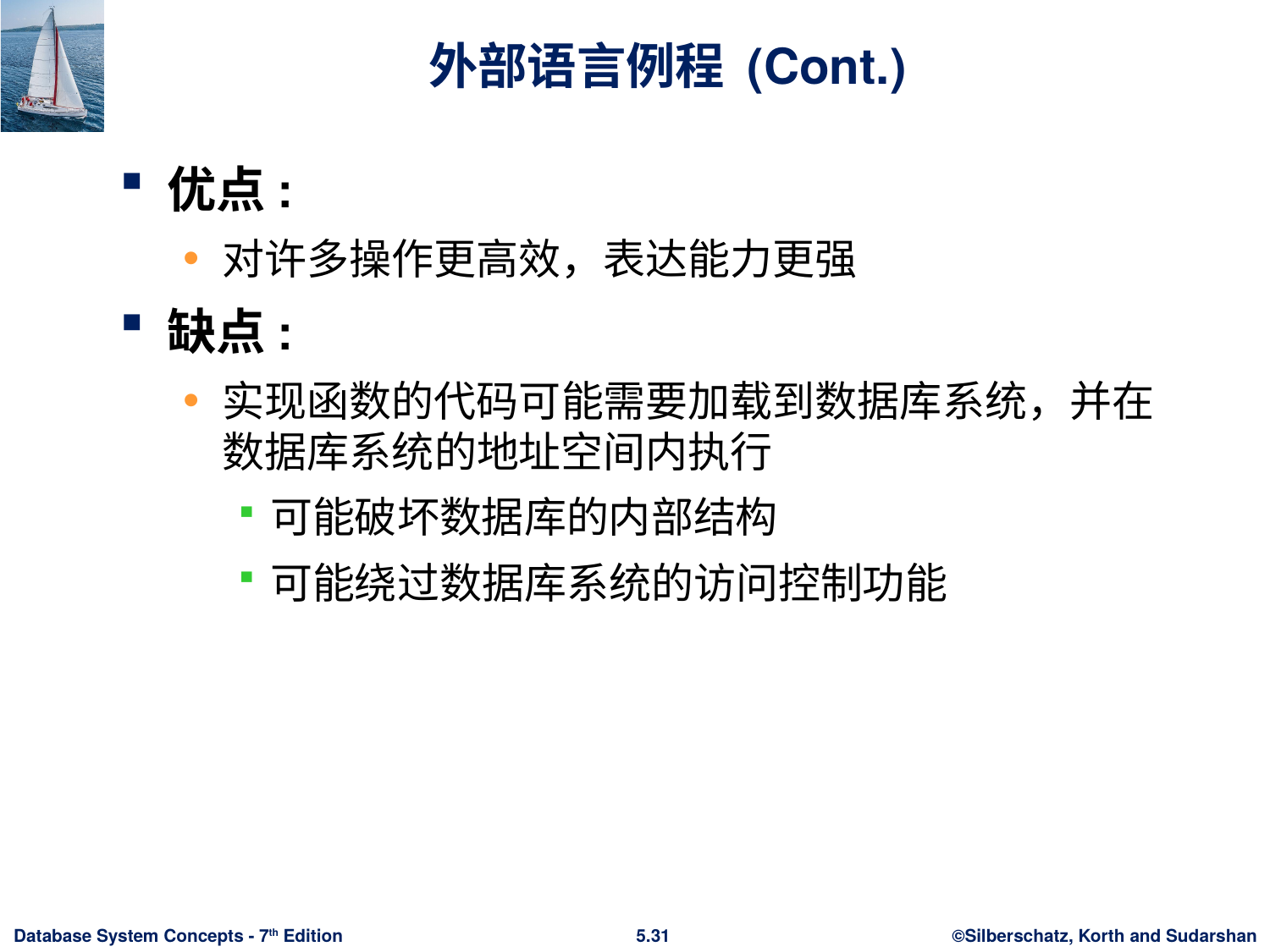

# 外部语言例程 (Cont.)
优点:
对许多操作更高效，表达能力更强
缺点:
实现函数的代码可能需要加载到数据库系统，并在数据库系统的地址空间内执行
可能破坏数据库的内部结构
可能绕过数据库系统的访问控制功能